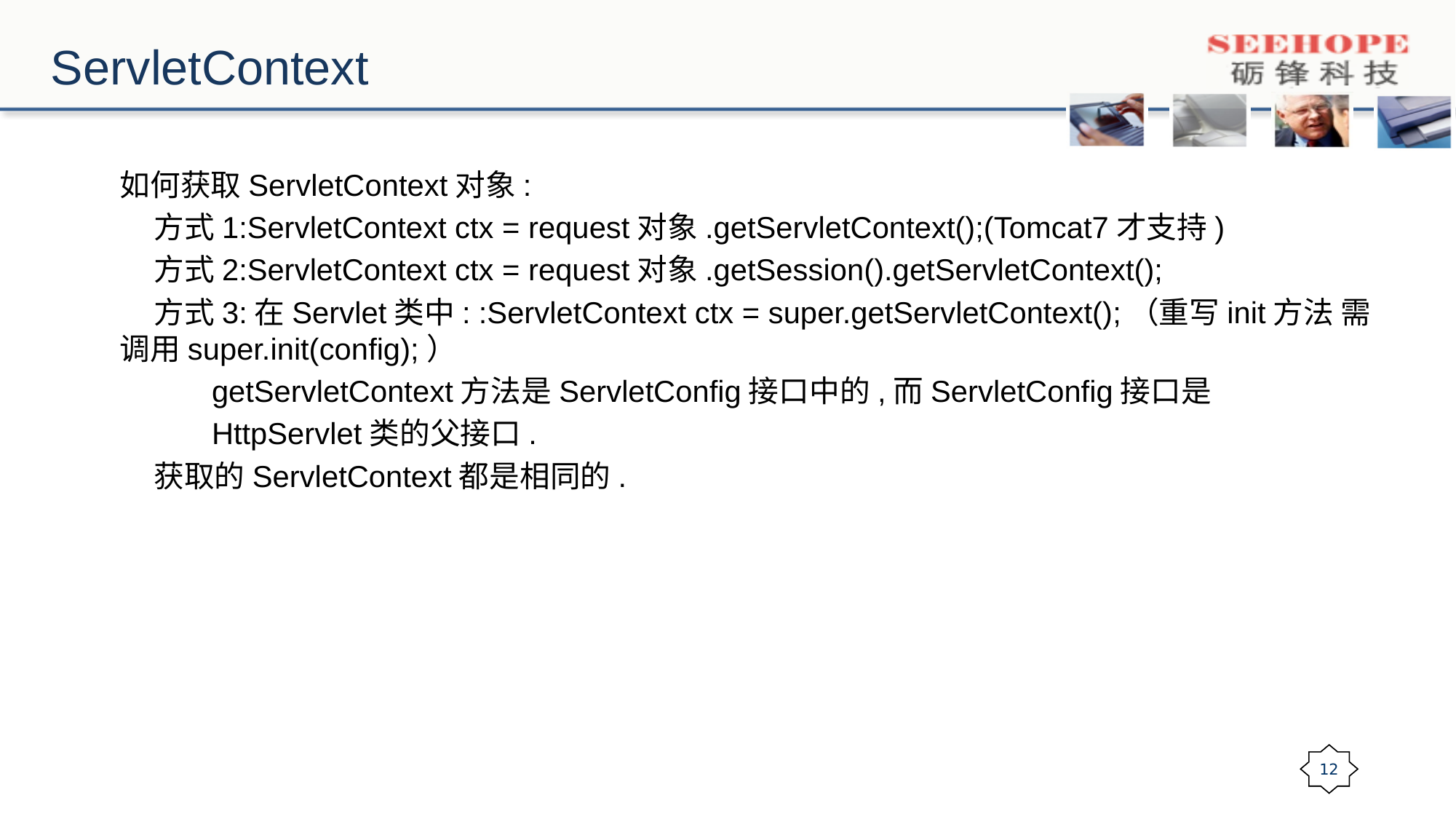

# ServletContext
如何获取ServletContext对象:
    方式1:ServletContext ctx = request对象.getServletContext();(Tomcat7才支持)
    方式2:ServletContext ctx = request对象.getSession().getServletContext();
    方式3:在Servlet类中: :ServletContext ctx = super.getServletContext();（重写init方法 需调用super.init(config);）
           getServletContext方法是ServletConfig接口中的,而ServletConfig接口是
           HttpServlet类的父接口.
    获取的ServletContext都是相同的.